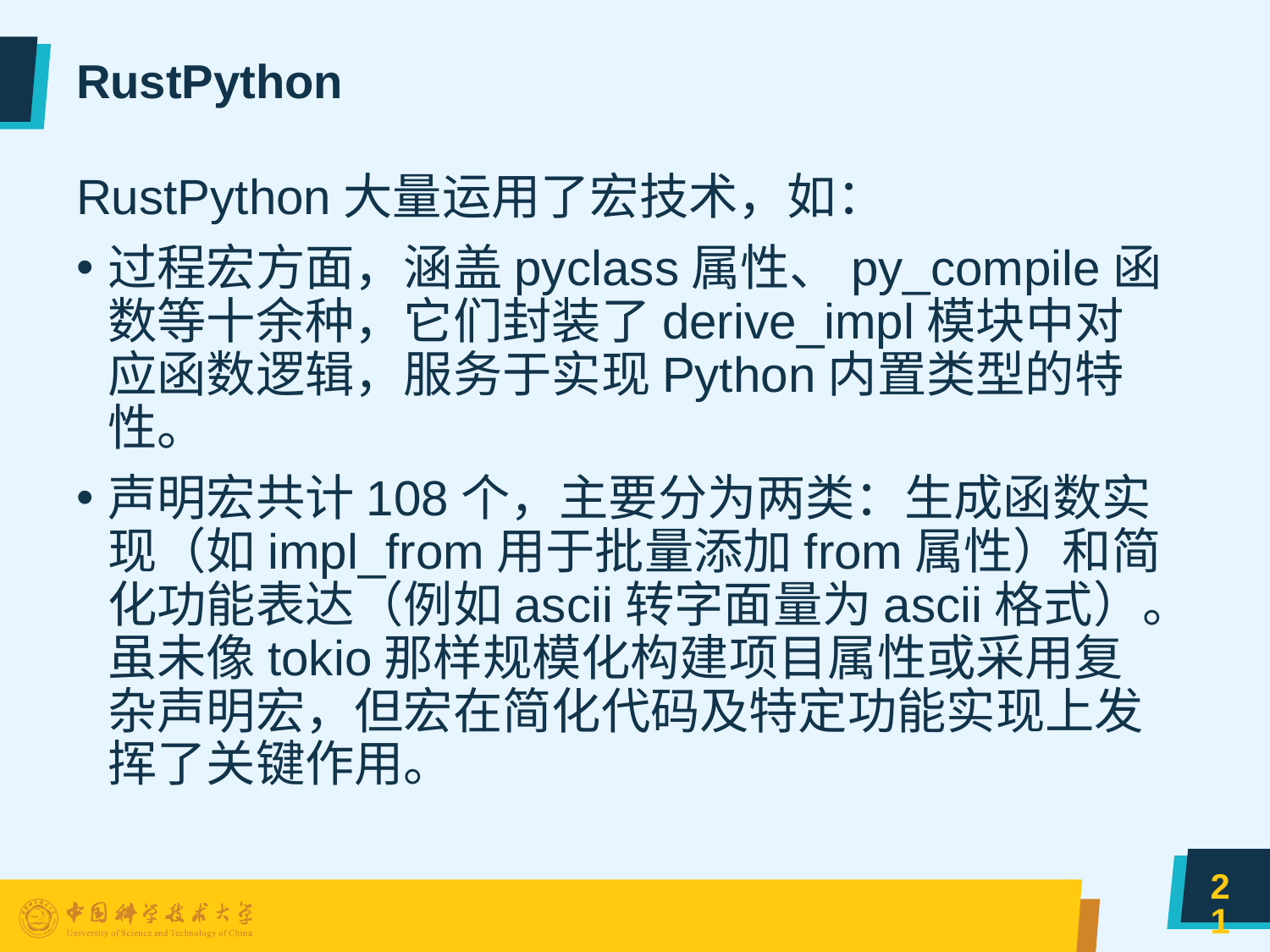

# RustPython
RustPython大量运用了宏技术，如：
过程宏方面，涵盖pyclass属性、py_compile函数等十余种，它们封装了derive_impl模块中对应函数逻辑，服务于实现Python内置类型的特性。
声明宏共计108个，主要分为两类：生成函数实现（如impl_from用于批量添加from属性）和简化功能表达（例如ascii转字面量为ascii格式）。虽未像tokio那样规模化构建项目属性或采用复杂声明宏，但宏在简化代码及特定功能实现上发挥了关键作用。
21